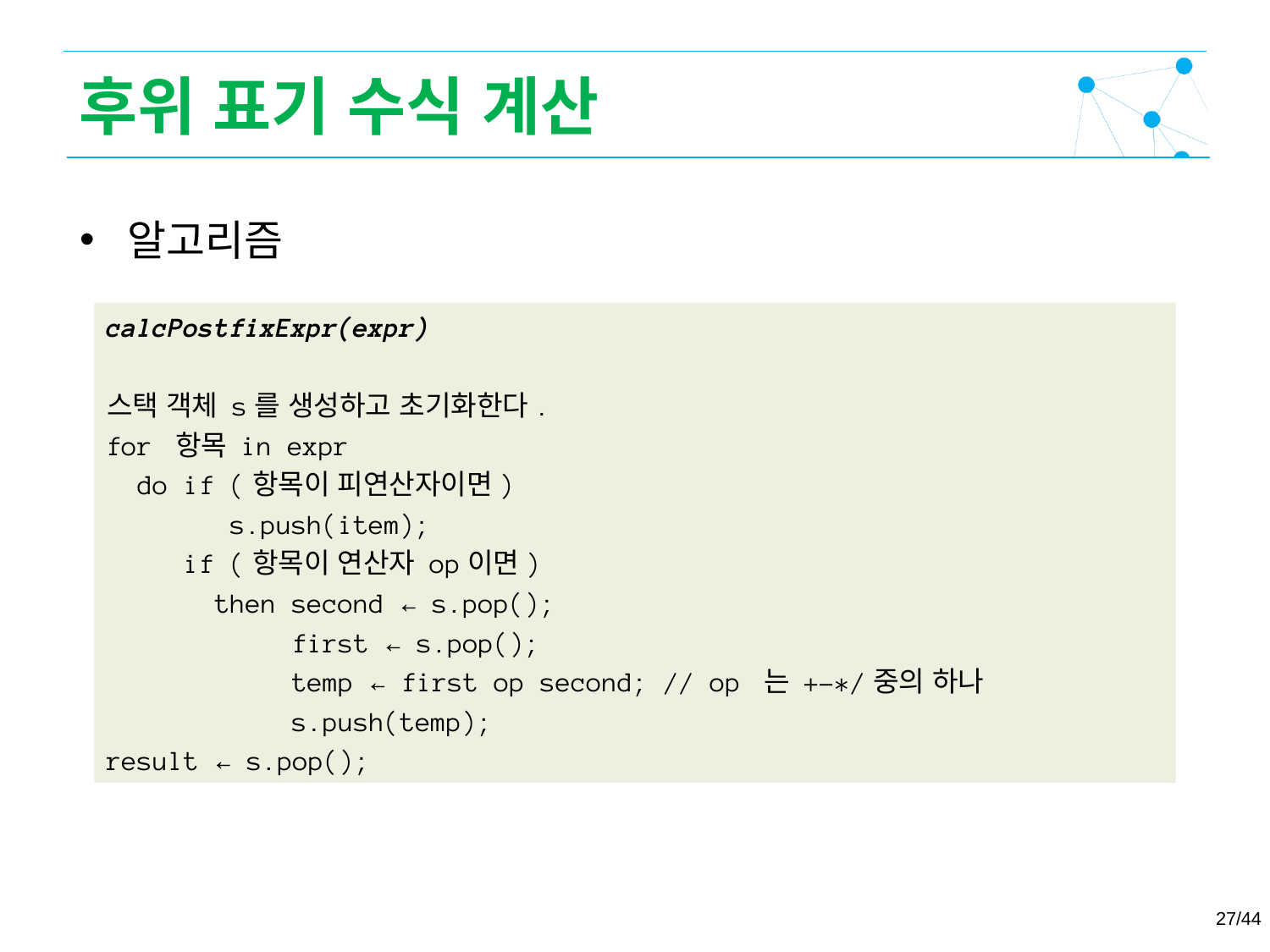

후위 표기 수식 계산
알고리즘
calcPostfixExpr(expr)

스택 객체 s를 생성하고 초기화한다.
for 항목 in expr
  do if (항목이 피연산자이면)
        s.push(item);
     if (항목이 연산자 op이면)
       then second ← s.pop();
            first ← s.pop();
            temp ← first op second; // op 는 +-*/중의 하나
            s.push(temp);
result ← s.pop();